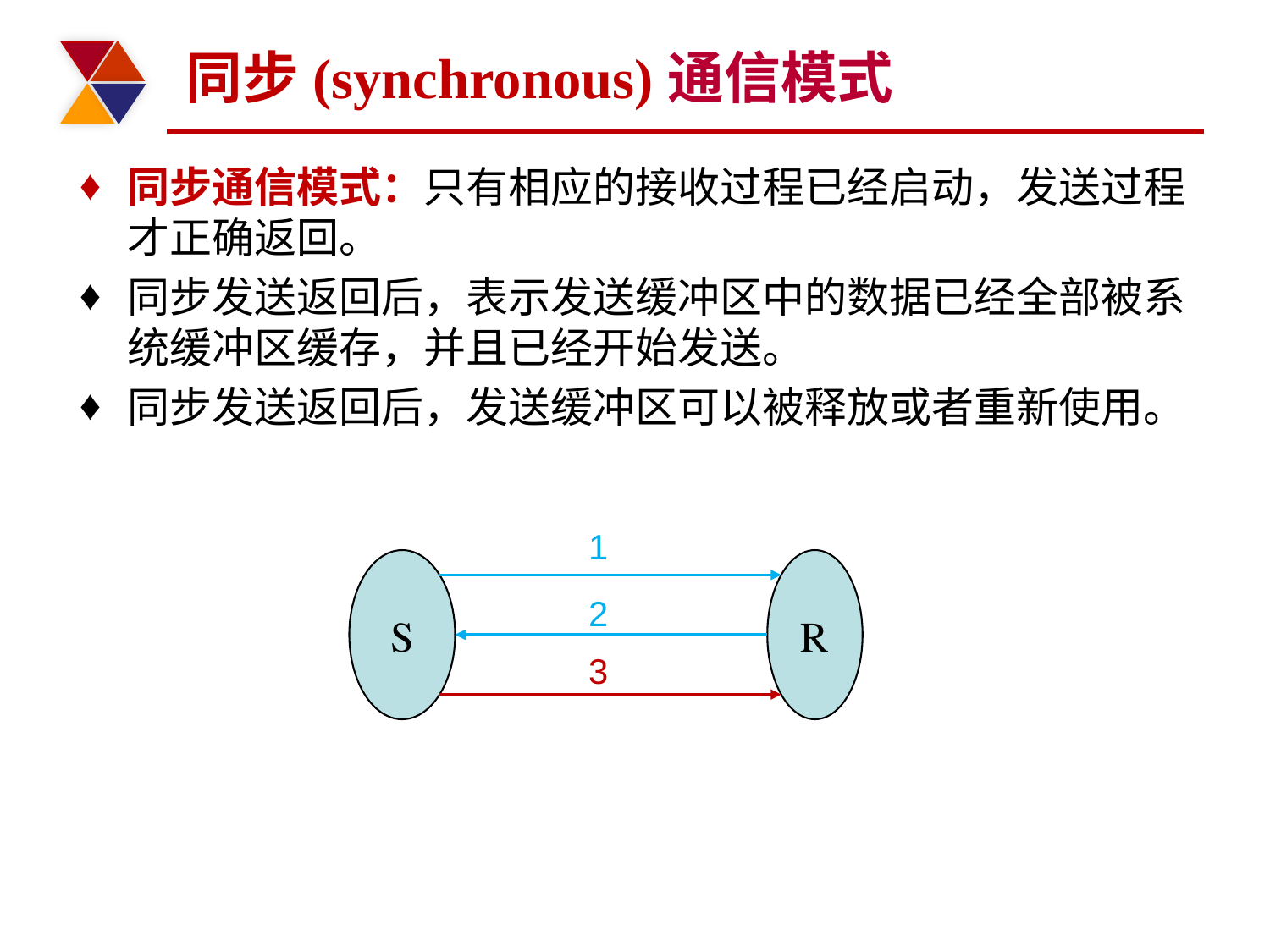

# 同步(synchronous)通信模式
同步通信模式：只有相应的接收过程已经启动，发送过程才正确返回。
同步发送返回后，表示发送缓冲区中的数据已经全部被系统缓冲区缓存，并且已经开始发送。
同步发送返回后，发送缓冲区可以被释放或者重新使用。

1
S
R
2
3